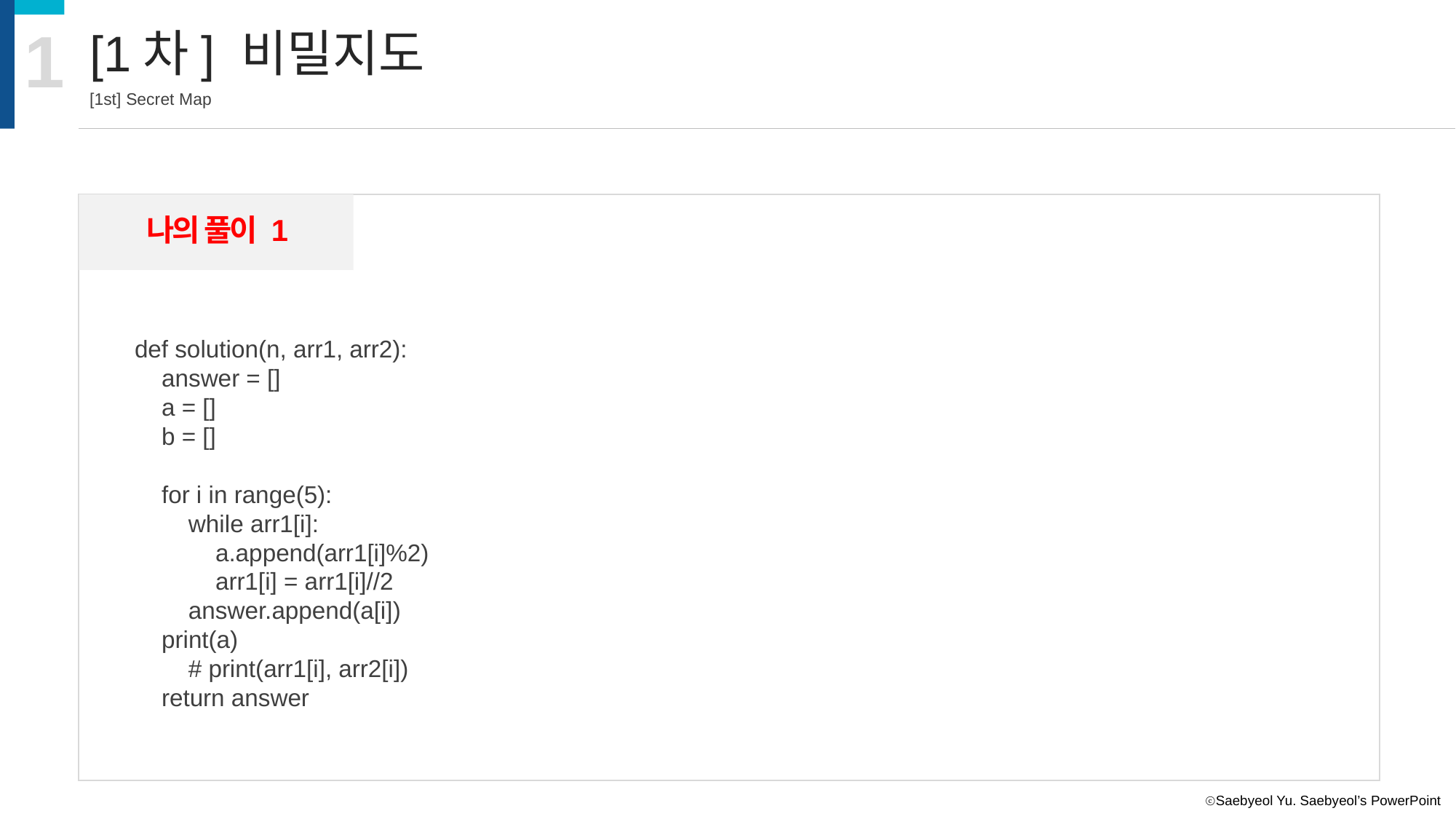

1
[1차] 비밀지도
[1st] Secret Map

나의 풀이 1
def solution(n, arr1, arr2):
    answer = []
    a = []
    b = []

    for i in range(5):
        while arr1[i]:
            a.append(arr1[i]%2)
            arr1[i] = arr1[i]//2
        answer.append(a[i])
    print(a)
        # print(arr1[i], arr2[i])
    return answer